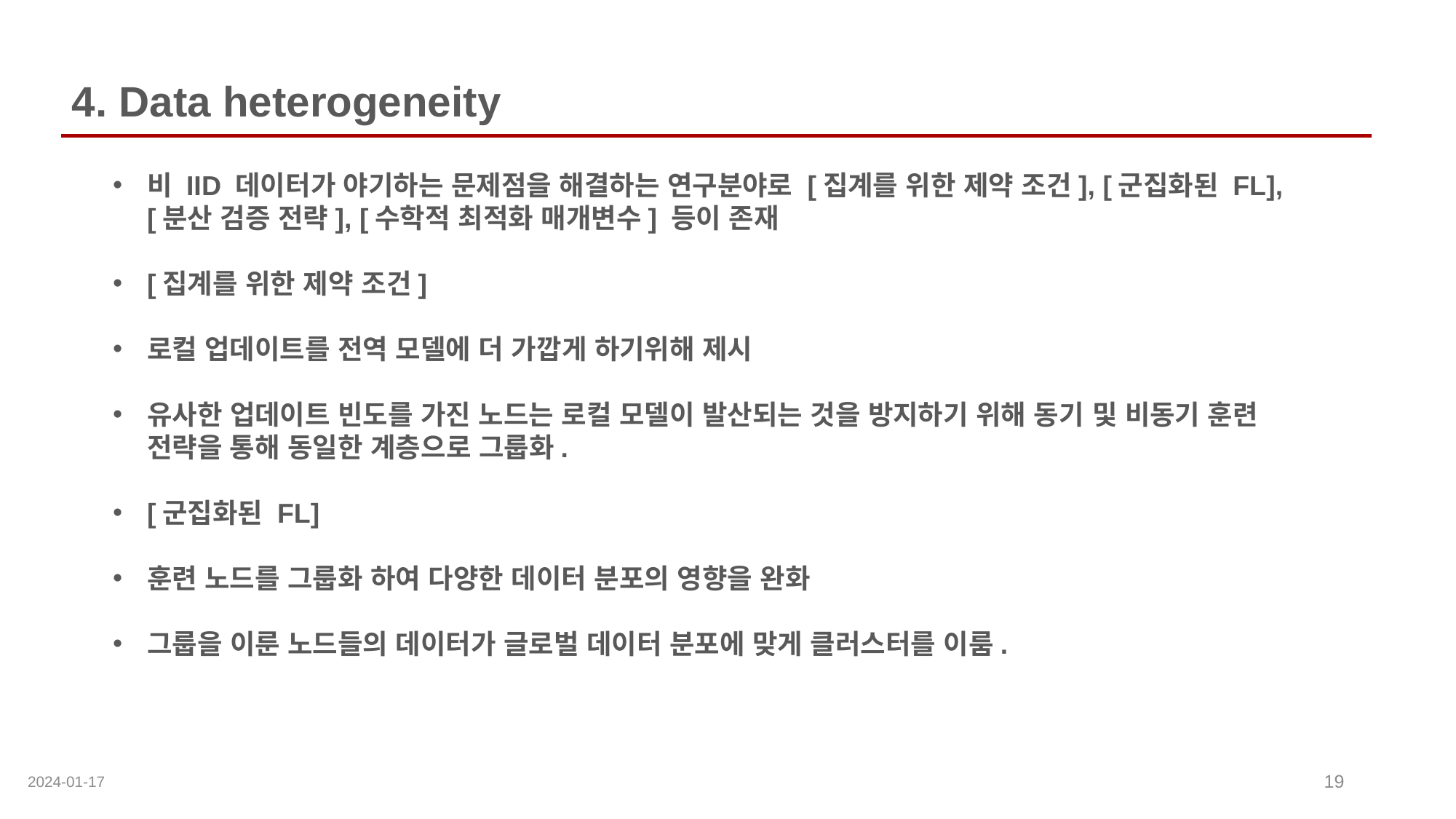

4. Data heterogeneity
비 IID 데이터가 야기하는 문제점을 해결하는 연구분야로 [집계를 위한 제약 조건], [군집화된 FL], [분산 검증 전략], [수학적 최적화 매개변수] 등이 존재

[집계를 위한 제약 조건]

로컬 업데이트를 전역 모델에 더 가깝게 하기위해 제시

유사한 업데이트 빈도를 가진 노드는 로컬 모델이 발산되는 것을 방지하기 위해 동기 및 비동기 훈련 전략을 통해 동일한 계층으로 그룹화.

[군집화된 FL]

훈련 노드를 그룹화 하여 다양한 데이터 분포의 영향을 완화

그룹을 이룬 노드들의 데이터가 글로벌 데이터 분포에 맞게 클러스터를 이룸.
2024-01-17
19